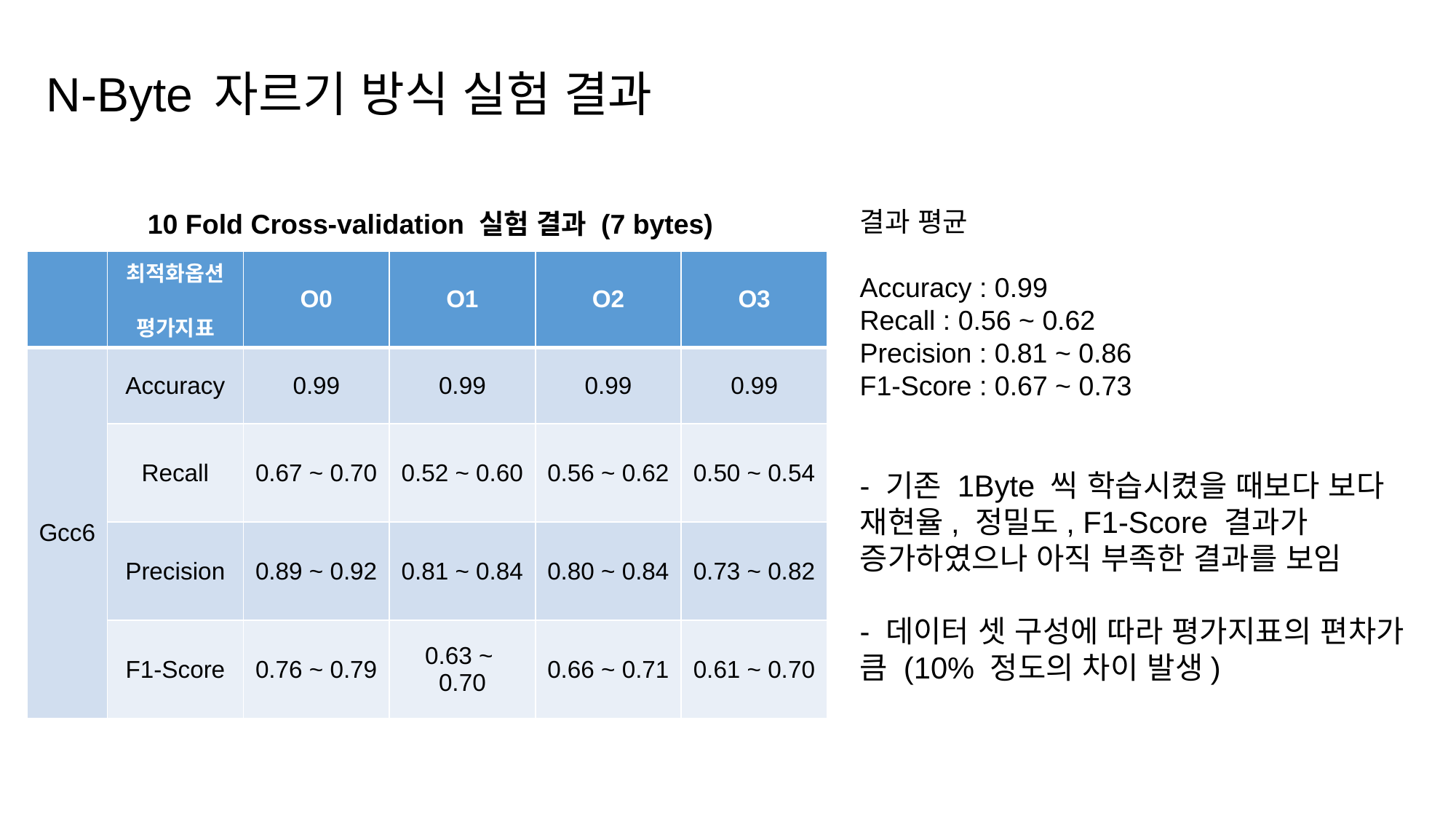

# N-Byte 자르기 방식 실험 결과
10 Fold Cross-validation 실험 결과 (7 bytes)
결과 평균

Accuracy : 0.99
Recall : 0.56 ~ 0.62
Precision : 0.81 ~ 0.86
F1-Score : 0.67 ~ 0.73
|  | 최적화옵션 평가지표 | O0 | O1 | O2 | O3 |
| --- | --- | --- | --- | --- | --- |
| Gcc6 | Accuracy | 0.99 | 0.99 | 0.99 | 0.99 |
|  | Recall | 0.67 ~ 0.70 | 0.52 ~ 0.60 | 0.56 ~ 0.62 | 0.50 ~ 0.54 |
|  | Precision | 0.89 ~ 0.92 | 0.81 ~ 0.84 | 0.80 ~ 0.84 | 0.73 ~ 0.82 |
|  | F1-Score | 0.76 ~ 0.79 | 0.63 ~ 0.70 | 0.66 ~ 0.71 | 0.61 ~ 0.70 |

- 기존 1Byte 씩 학습시켰을 때보다 보다 재현율, 정밀도, F1-Score 결과가 증가하였으나 아직 부족한 결과를 보임

- 데이터 셋 구성에 따라 평가지표의 편차가 큼 (10% 정도의 차이 발생)